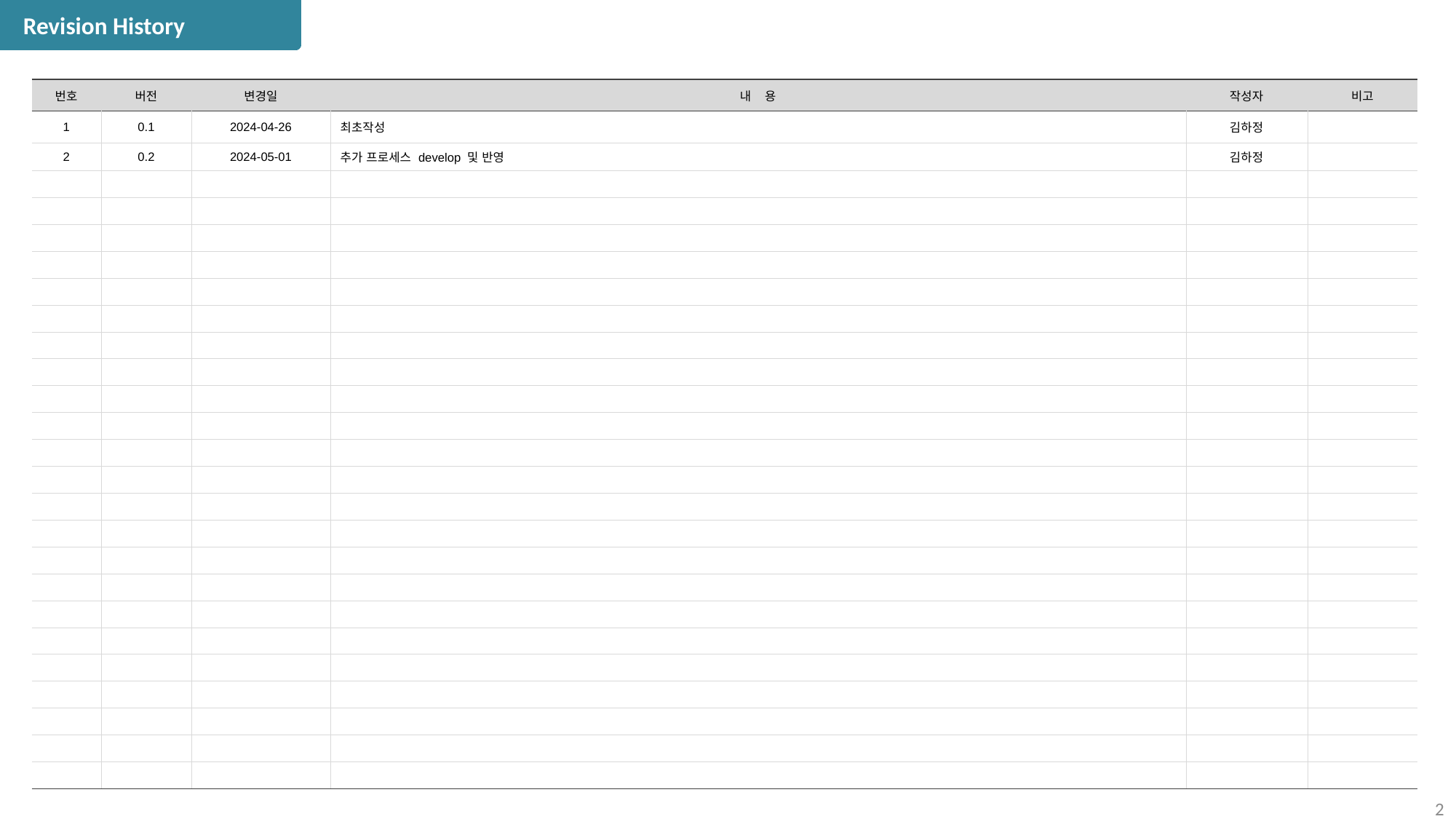

Revision History
| 번호 | 버전 | 변경일 | 내 용 | 작성자 | 비고 |
| --- | --- | --- | --- | --- | --- |
| 1 | 0.1 | 2024-04-26 | 최초작성 | 김하정 |  |
| 2 | 0.2 | 2024-05-01 | 추가 프로세스 develop 및 반영 | 김하정 |  |
|  |  |  |  |  |  |
|  |  |  |  |  |  |
|  |  |  |  |  |  |
|  |  |  |  |  |  |
|  |  |  |  |  |  |
|  |  |  |  |  |  |
|  |  |  |  |  |  |
|  |  |  |  |  |  |
|  |  |  |  |  |  |
|  |  |  |  |  |  |
|  |  |  |  |  |  |
|  |  |  |  |  |  |
|  |  |  |  |  |  |
|  |  |  |  |  |  |
|  |  |  |  |  |  |
|  |  |  |  |  |  |
|  |  |  |  |  |  |
|  |  |  |  |  |  |
|  |  |  |  |  |  |
|  |  |  |  |  |  |
|  |  |  |  |  |  |
|  |  |  |  |  |  |
|  |  |  |  |  |  |
2